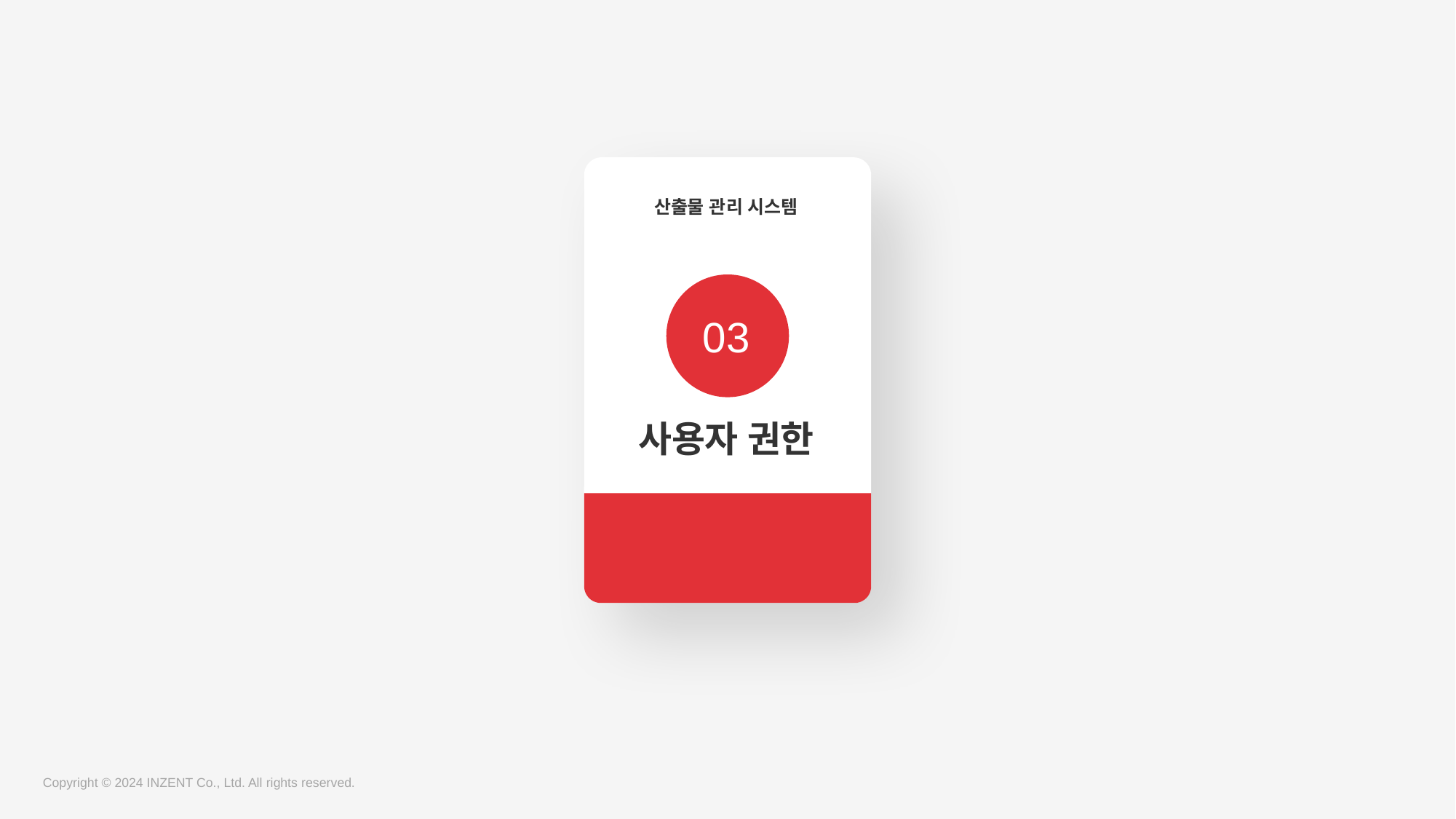

산출물 관리 시스템

03
사용자 권한

산출물 관리 시스템 내
사용자 권한을 설명한다.